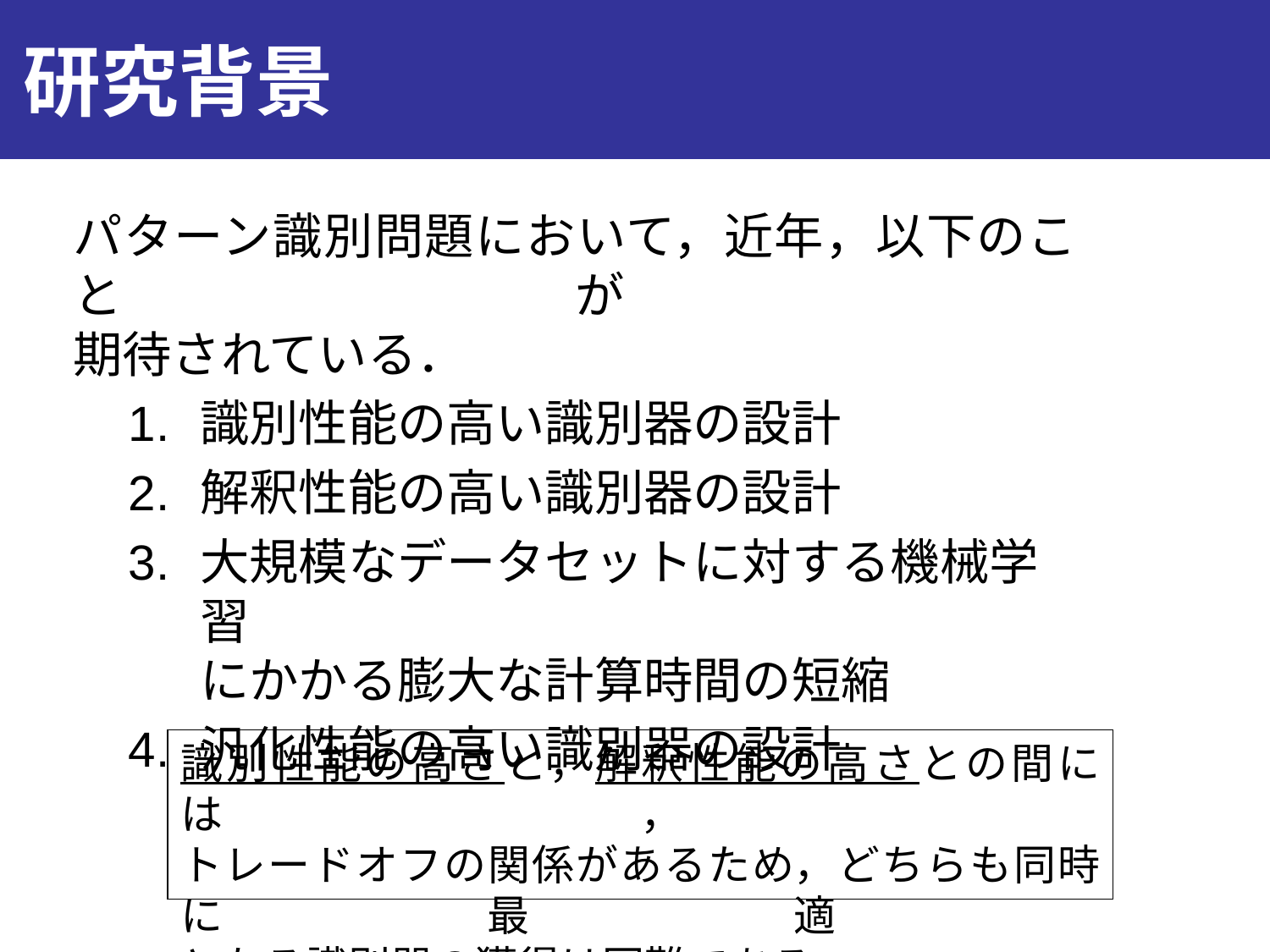

# 研究背景
パターン識別問題において，近年，以下のことが
期待されている．
識別性能の高い識別器の設計
解釈性能の高い識別器の設計
大規模なデータセットに対する機械学習
にかかる膨大な計算時間の短縮
汎化性能の高い識別器の設計
識別性能の高さと，解釈性能の高さとの間には，
トレードオフの関係があるため，どちらも同時に最適
となる識別器の獲得は困難である．